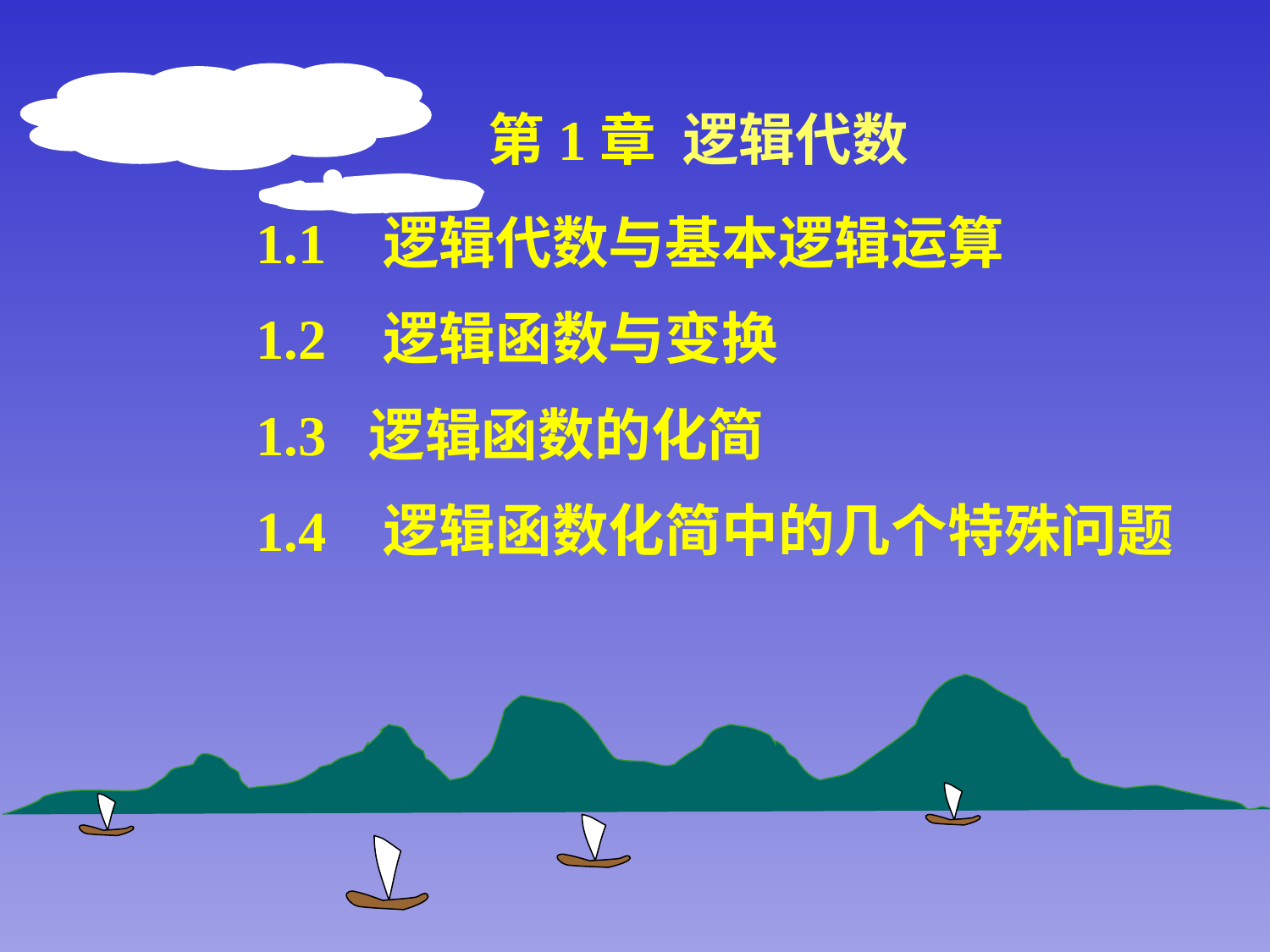

# 第1章  逻辑代数

1.1   逻辑代数与基本逻辑运算
1.2   逻辑函数与变换
1.3  逻辑函数的化简
1.4   逻辑函数化简中的几个特殊问题